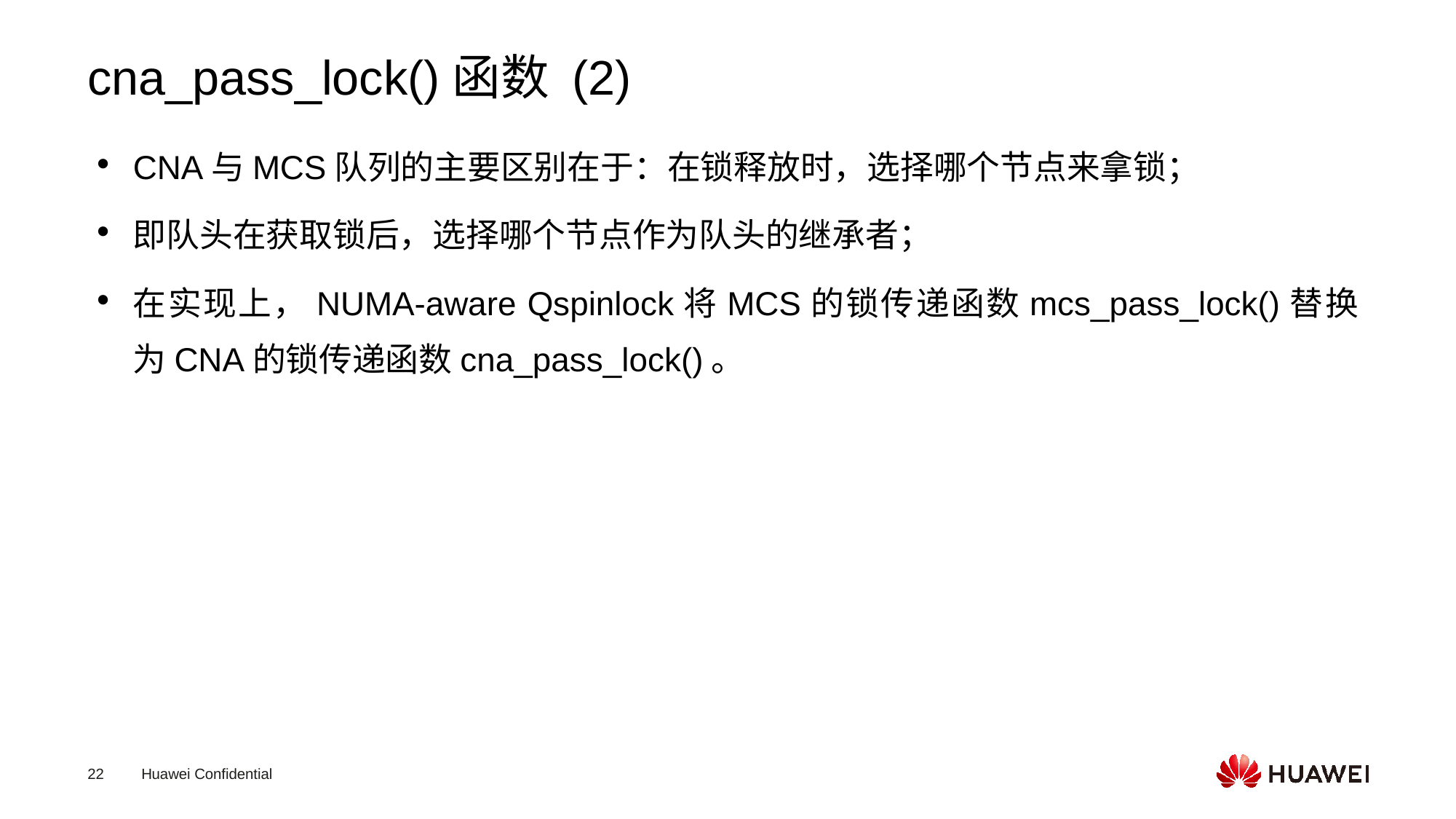

# cna_pass_lock()函数 (2)
CNA与MCS队列的主要区别在于：在锁释放时，选择哪个节点来拿锁；
即队头在获取锁后，选择哪个节点作为队头的继承者；
在实现上，NUMA-aware Qspinlock将MCS的锁传递函数mcs_pass_lock()替换为CNA的锁传递函数cna_pass_lock()。